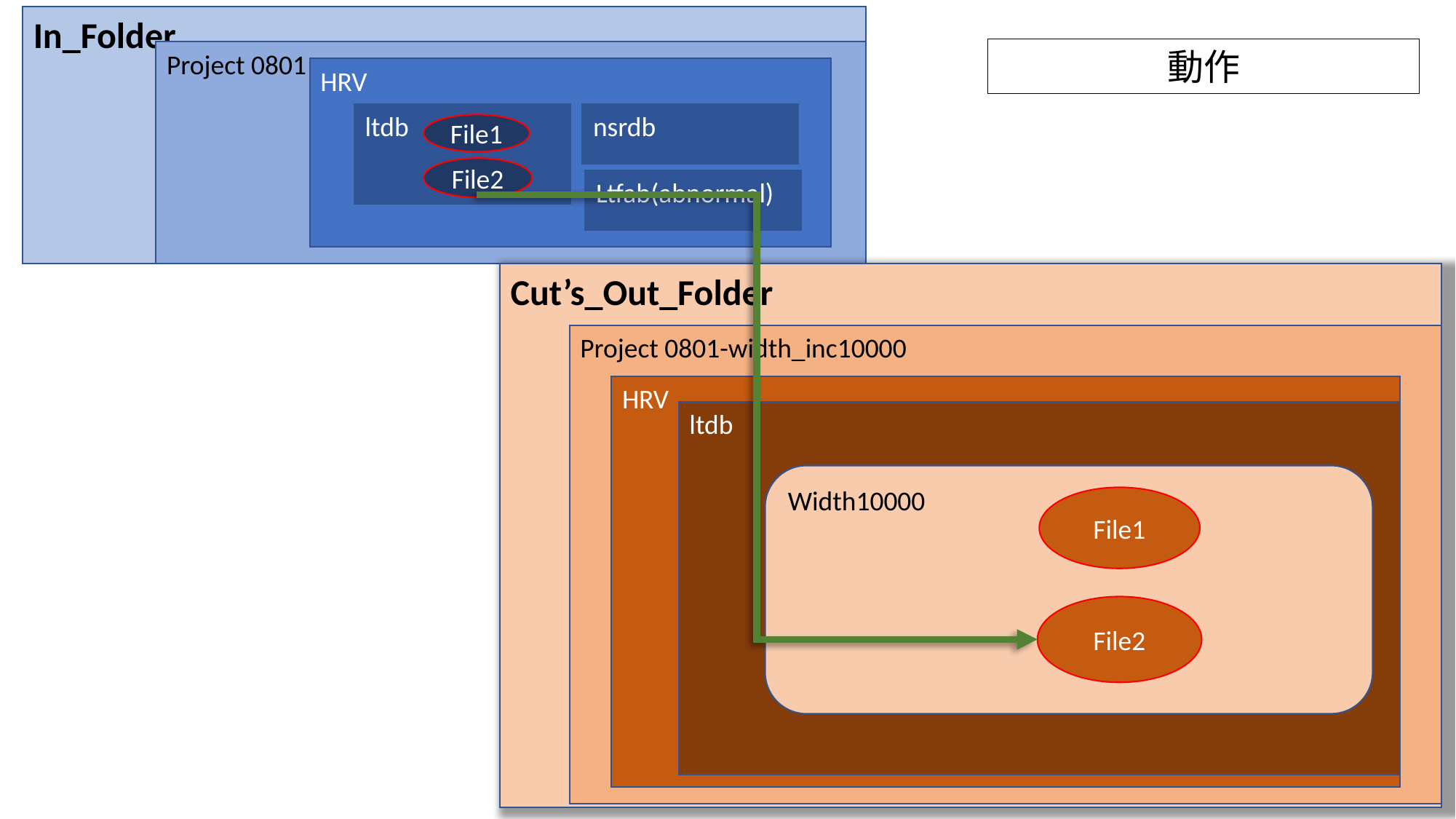

In_Folder
動作
Project 0801
HRV
ltdb
nsrdb
File1
File2
Ltfab(abnormal)
Cut’s_Out_Folder
Project 0801-width_inc10000
HRV
ltdb
Width10000
File1
File2